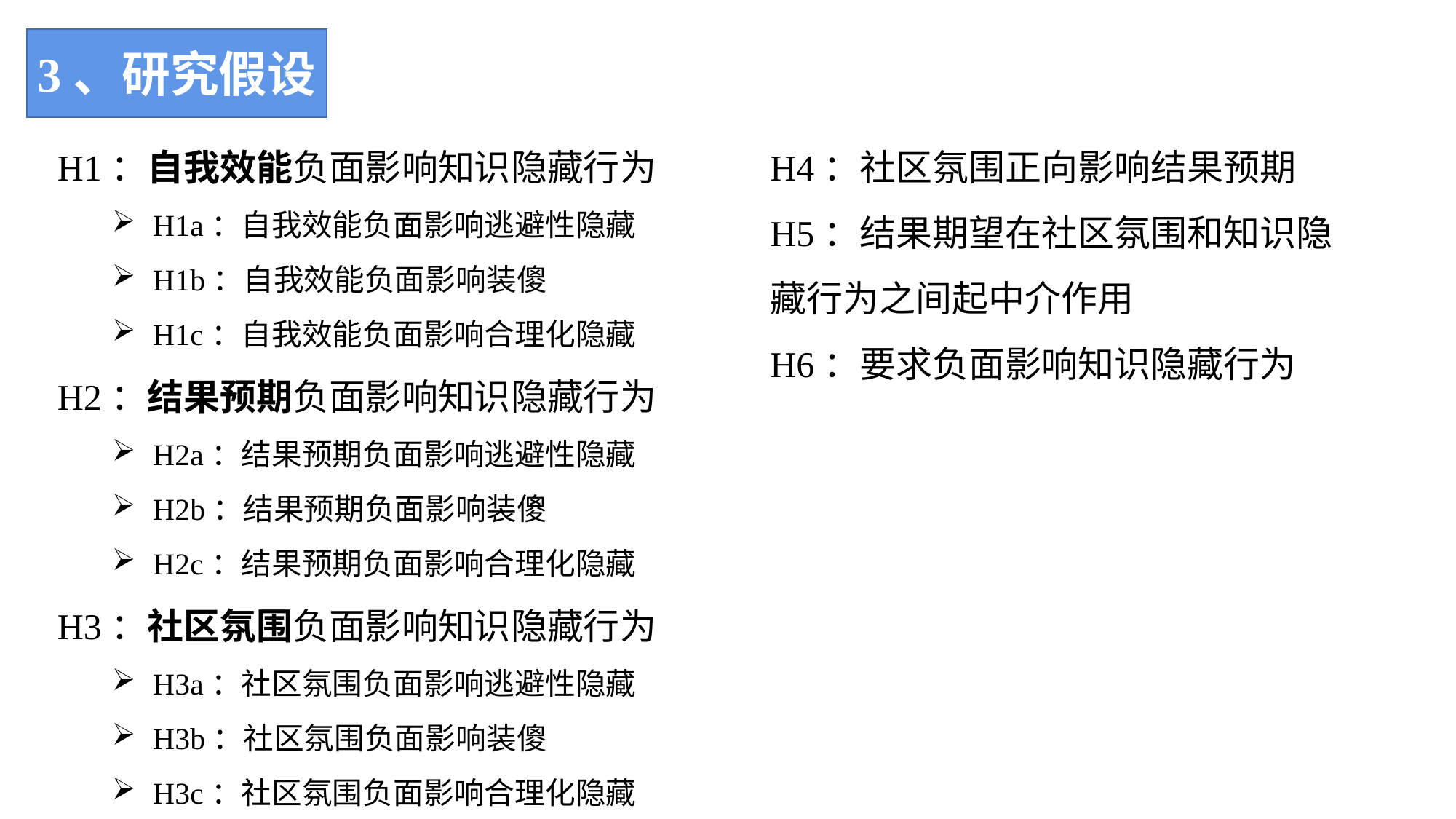

3、研究假设
H1：自我效能负面影响知识隐藏行为
H1a：自我效能负面影响逃避性隐藏
H1b：自我效能负面影响装傻
H1c：自我效能负面影响合理化隐藏
H2：结果预期负面影响知识隐藏行为
H2a：结果预期负面影响逃避性隐藏
H2b：结果预期负面影响装傻
H2c：结果预期负面影响合理化隐藏
H3：社区氛围负面影响知识隐藏行为
H3a：社区氛围负面影响逃避性隐藏
H3b：社区氛围负面影响装傻
H3c：社区氛围负面影响合理化隐藏

H4：社区氛围正向影响结果预期
H5：结果期望在社区氛围和知识隐藏行为之间起中介作用
H6：要求负面影响知识隐藏行为
40